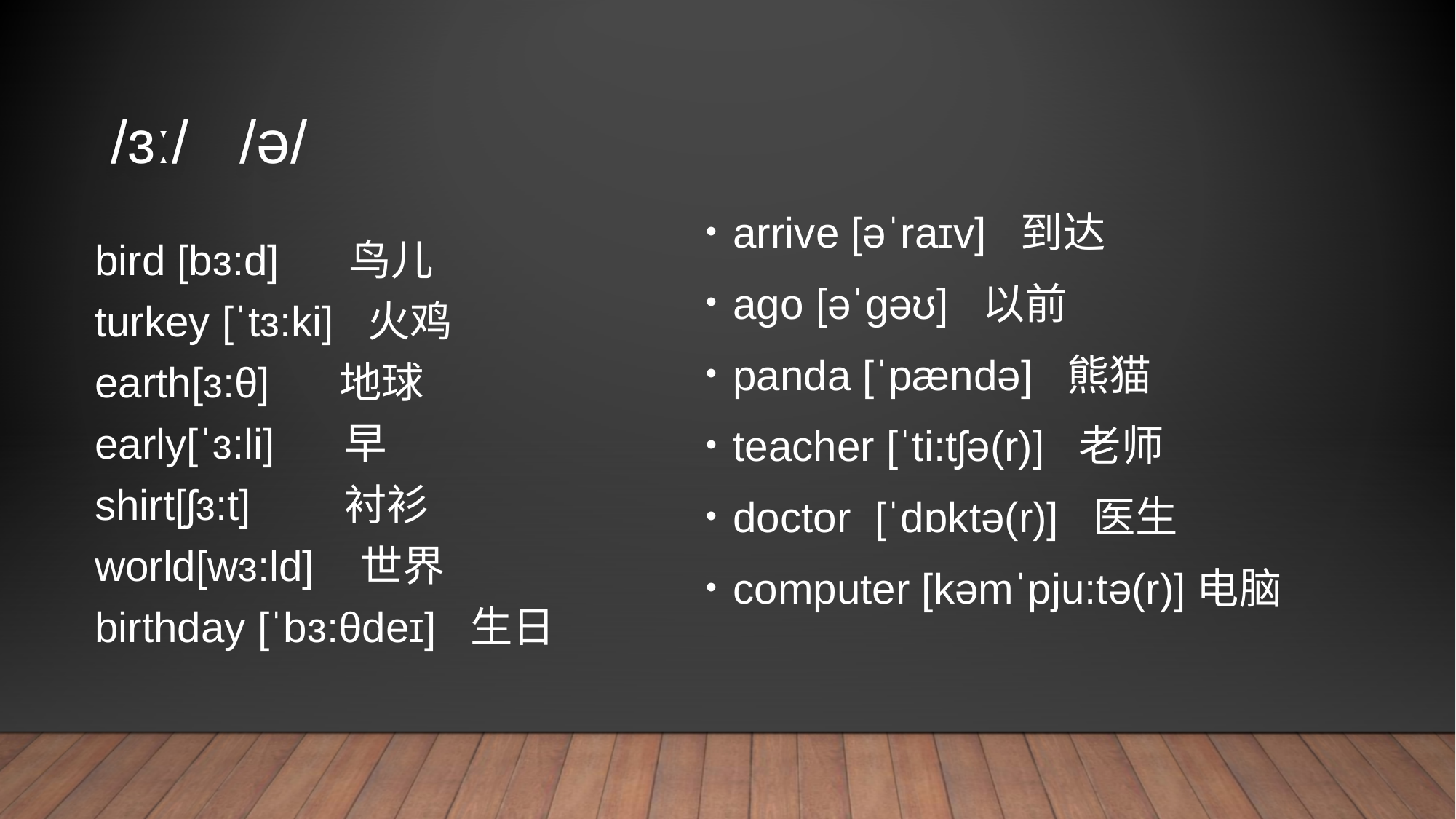

# /ɜː/   /ə/
arrive [əˈraɪv]  到达
ago [əˈgəʊ]  以前
panda [ˈpændə]  熊猫
teacher [ˈti:tʃə(r)]  老师
doctor  [ˈdɒktə(r)]  医生
computer [kəmˈpju:tə(r)]电脑
bird [bɜ:d]     鸟儿
turkey [ˈtɜ:ki]  火鸡
earth[ɜ:θ]     地球
early[ˈɜ:li]     早
shirt[ʃɜ:t]       衬衫
world[wɜ:ld]   世界
birthday [ˈbɜ:θdeɪ]  生日